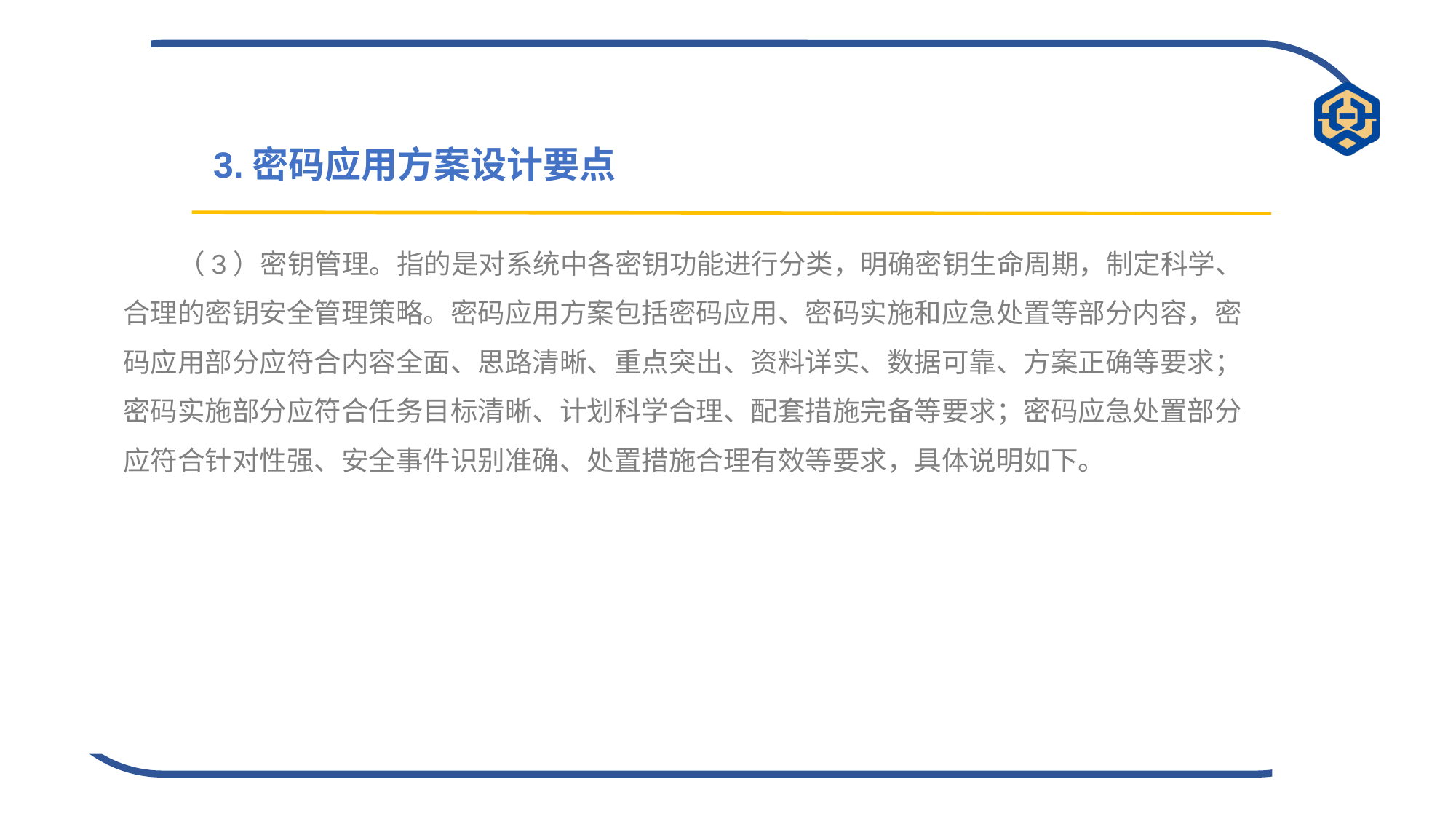

3.密码应用方案设计要点
（3）密钥管理。指的是对系统中各密钥功能进行分类，明确密钥生命周期，制定科学、合理的密钥安全管理策略。密码应用方案包括密码应用、密码实施和应急处置等部分内容，密码应用部分应符合内容全面、思路清晰、重点突出、资料详实、数据可靠、方案正确等要求；密码实施部分应符合任务目标清晰、计划科学合理、配套措施完备等要求；密码应急处置部分应符合针对性强、安全事件识别准确、处置措施合理有效等要求，具体说明如下。